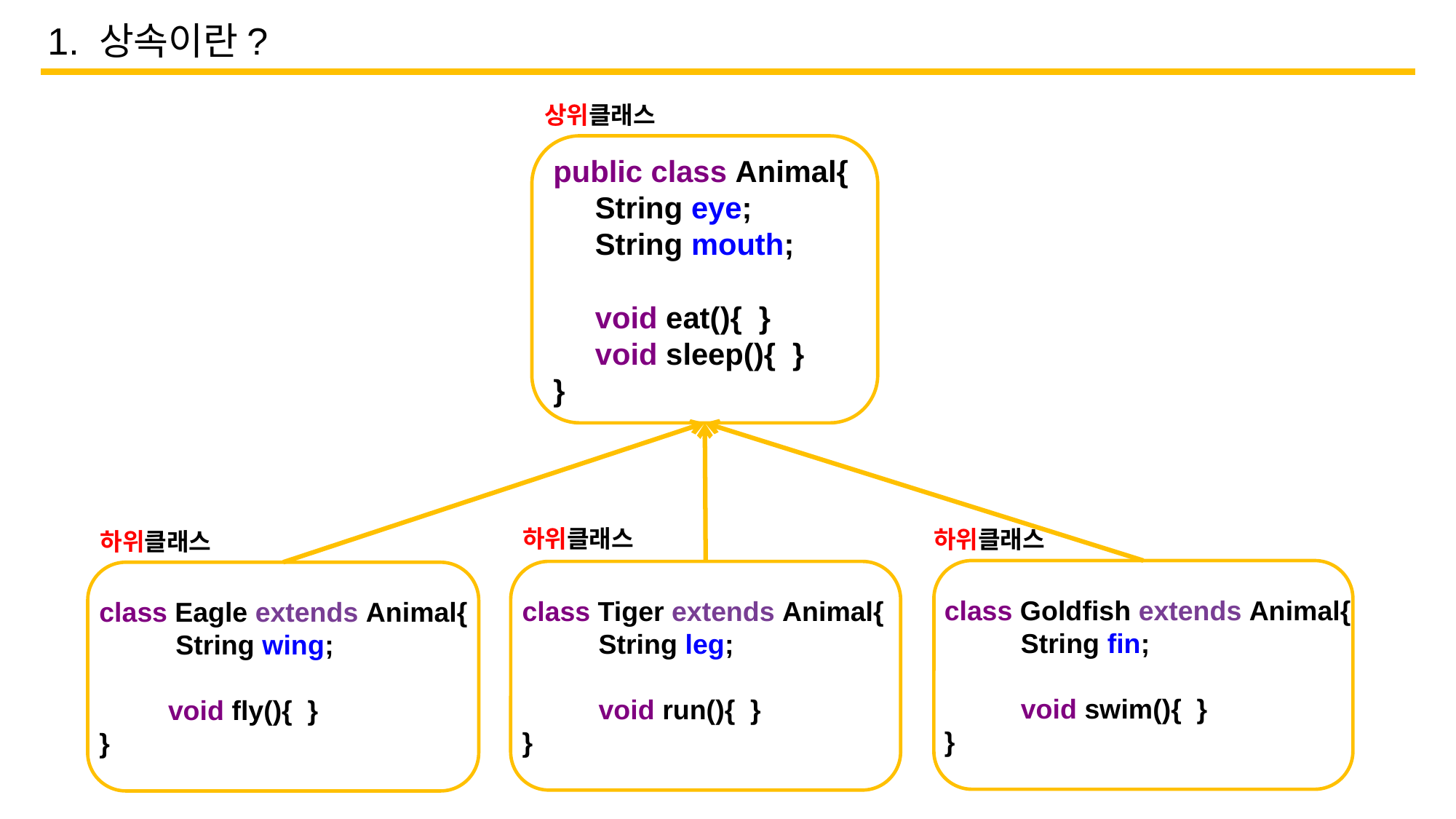

1. 상속이란?
상위클래스

public class Animal{
     String eye;
     String mouth;

     void eat(){  }
     void sleep(){  }
}
하위클래스
하위클래스
하위클래스

class Goldfish extends Animal{
          String fin;

          void swim(){  }
}

class Tiger extends Animal{
          String leg;

          void run(){  }
}

class Eagle extends Animal{
          String wing;

         void fly(){  }
}